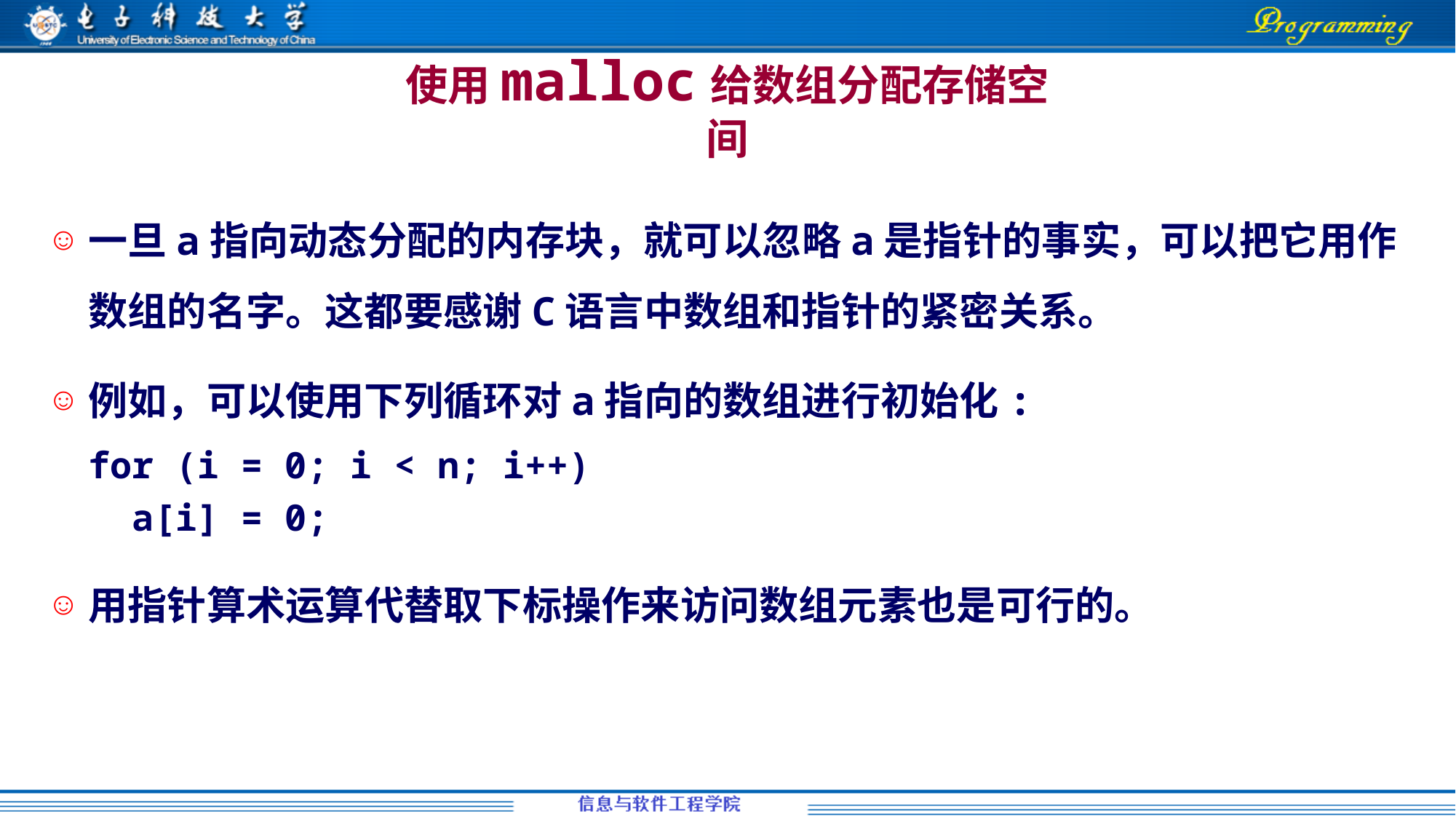

# 使用malloc给数组分配存储空间
一旦a指向动态分配的内存块，就可以忽略a是指针的事实，可以把它用作数组的名字。这都要感谢C语言中数组和指针的紧密关系。
例如，可以使用下列循环对a指向的数组进行初始化:
	for (i = 0; i < n; i++)
	  a[i] = 0;
用指针算术运算代替取下标操作来访问数组元素也是可行的。